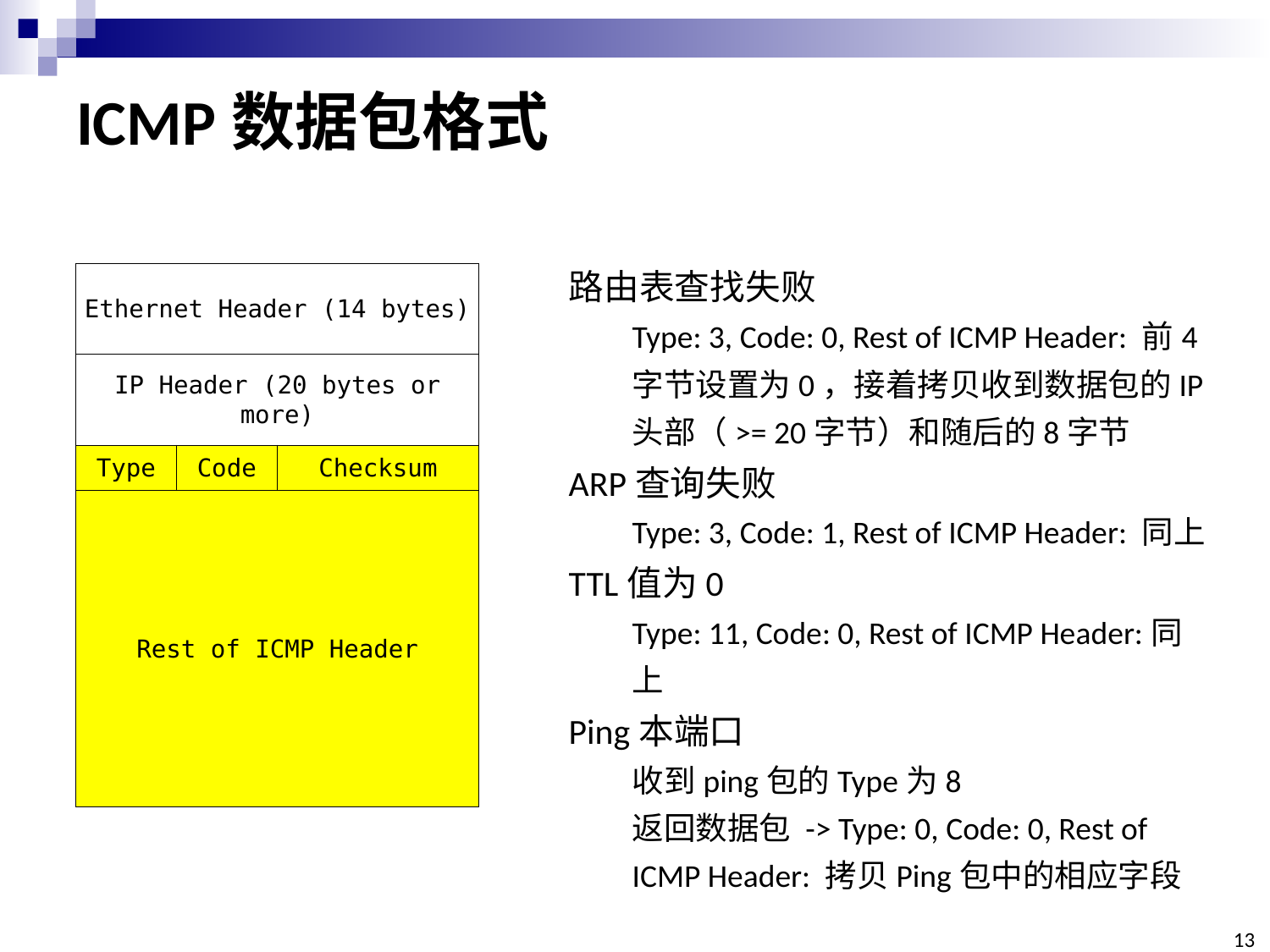

# ICMP数据包格式
路由表查找失败
Type: 3, Code: 0, Rest of ICMP Header: 前4字节设置为0，接着拷贝收到数据包的IP头部（>= 20字节）和随后的8字节
ARP查询失败
Type: 3, Code: 1, Rest of ICMP Header: 同上
TTL值为0
Type: 11, Code: 0, Rest of ICMP Header:同上
Ping本端口
收到ping包的Type为8
返回数据包 -> Type: 0, Code: 0, Rest of ICMP Header: 拷贝Ping包中的相应字段
| Ethernet Header (14 bytes) |  |  |
| --- | --- | --- |
| IP Header (20 bytes or more) |  |  |
| Type | Code | Checksum |
| Rest of ICMP Header |  |  |
13